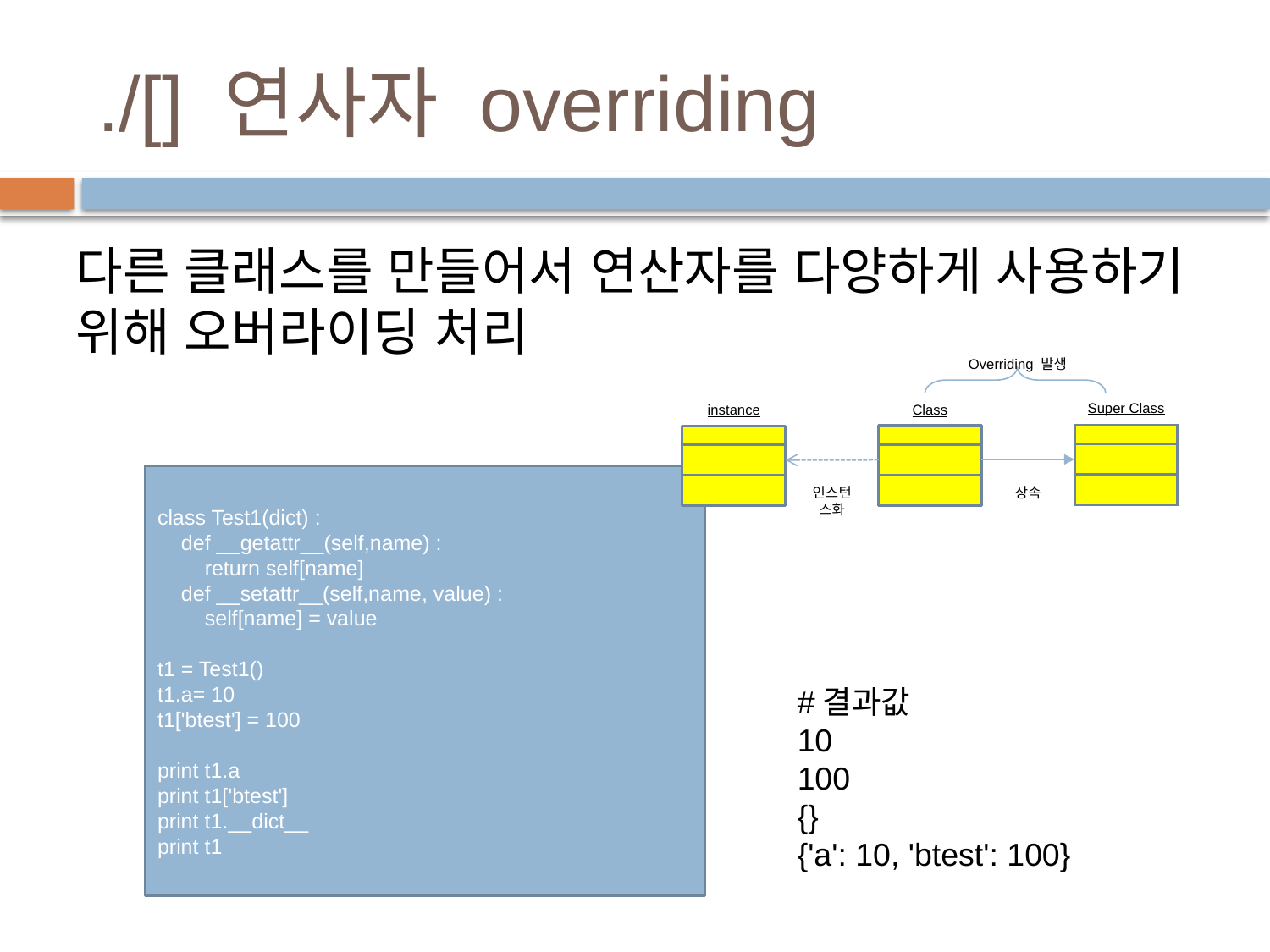

# ./[] 연사자 overriding
다른 클래스를 만들어서 연산자를 다양하게 사용하기 위해 오버라이딩 처리

Overriding 발생
Super Class
instance
Class

인스턴스화
상속
class Test1(dict) :
    def __getattr__(self,name) :
        return self[name]
    def __setattr__(self,name, value) :
        self[name] = value

t1 = Test1()
t1.a= 10
t1['btest'] = 100

print t1.a
print t1['btest']
print t1.__dict__
print t1

#결과값
10
100
{}
{'a': 10, 'btest': 100}